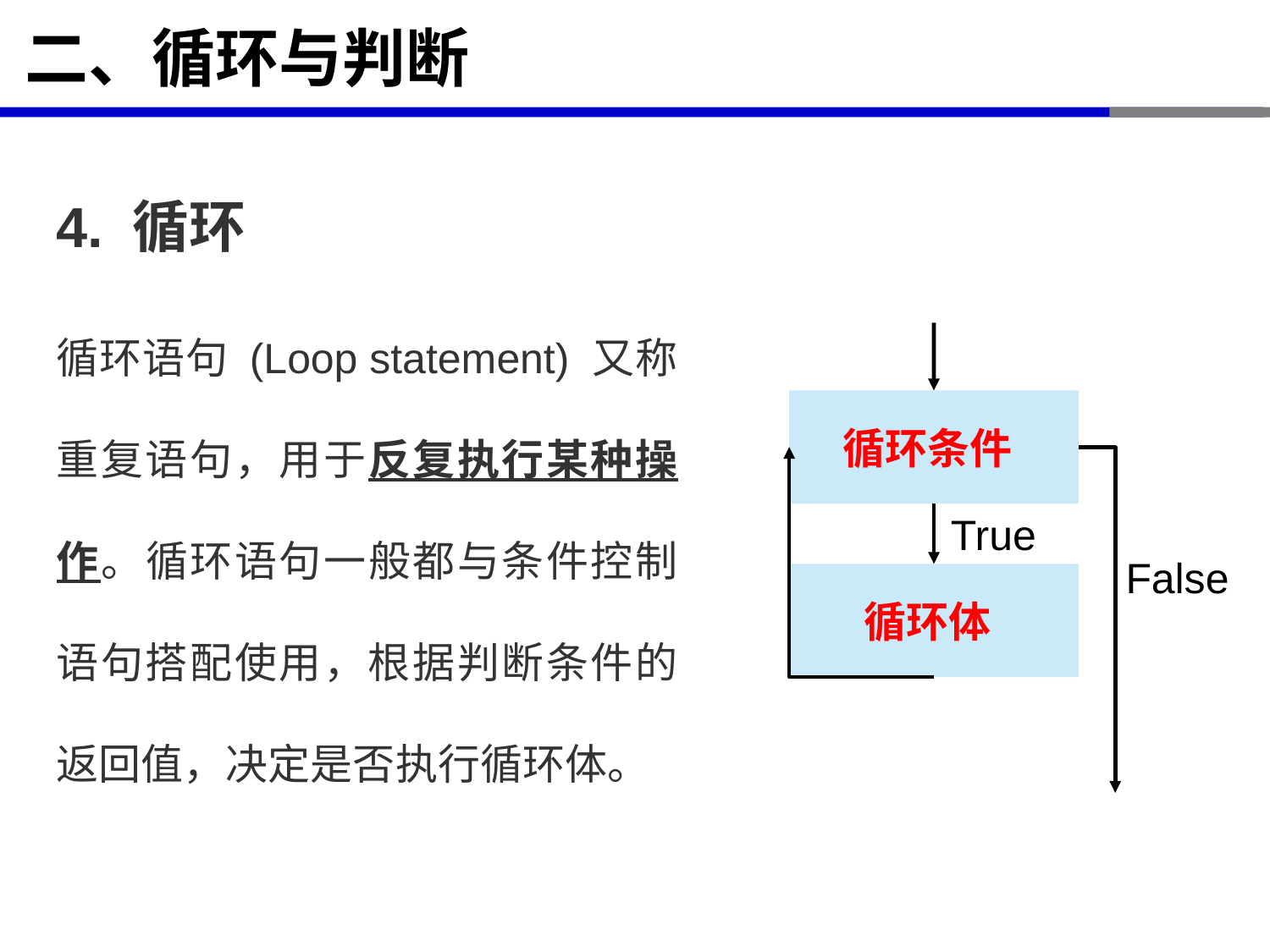

# 二、循环与判断
4. 循环
循环语句 (Loop statement) 又称重复语句，用于反复执行某种操作。循环语句一般都与条件控制语句搭配使用，根据判断条件的返回值，决定是否执行循环体。
循环条件
True
False
循环体